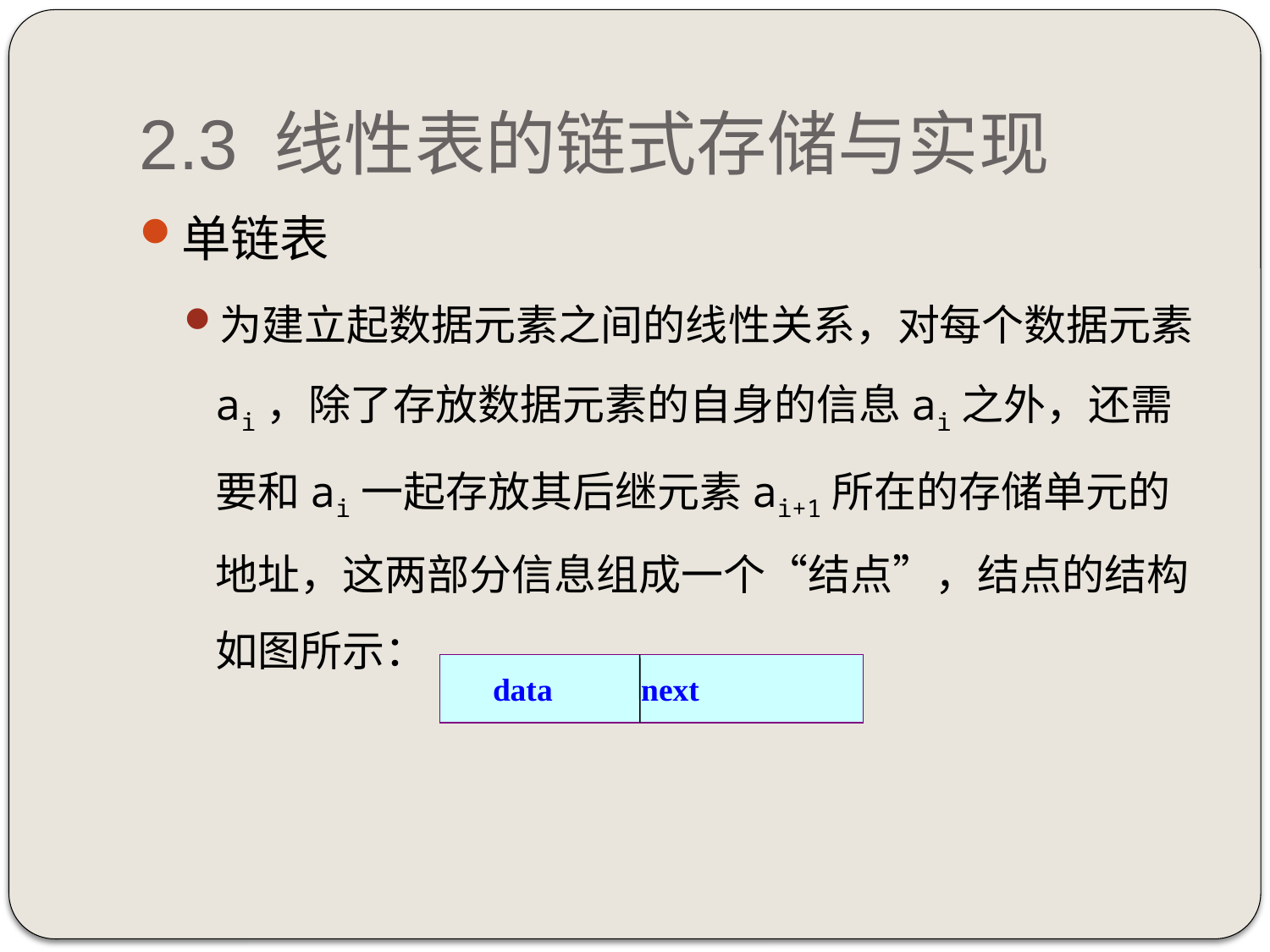

# 2.3 线性表的链式存储与实现
单链表
为建立起数据元素之间的线性关系，对每个数据元素ai，除了存放数据元素的自身的信息ai之外，还需要和ai一起存放其后继元素ai+1所在的存储单元的地址，这两部分信息组成一个“结点”，结点的结构如图所示：

     data           next